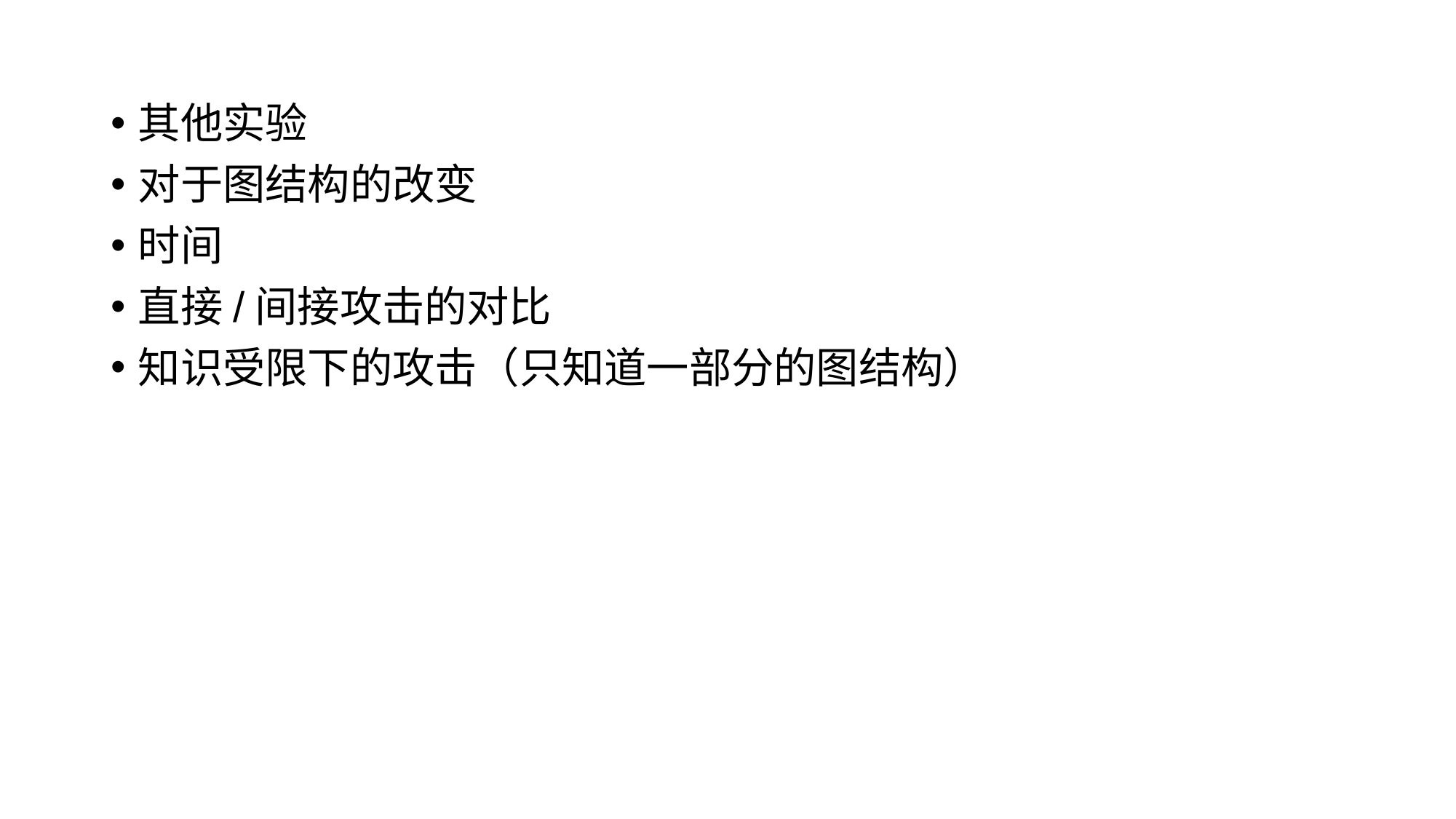

其他实验
对于图结构的改变
时间
直接/间接攻击的对比
知识受限下的攻击（只知道一部分的图结构）